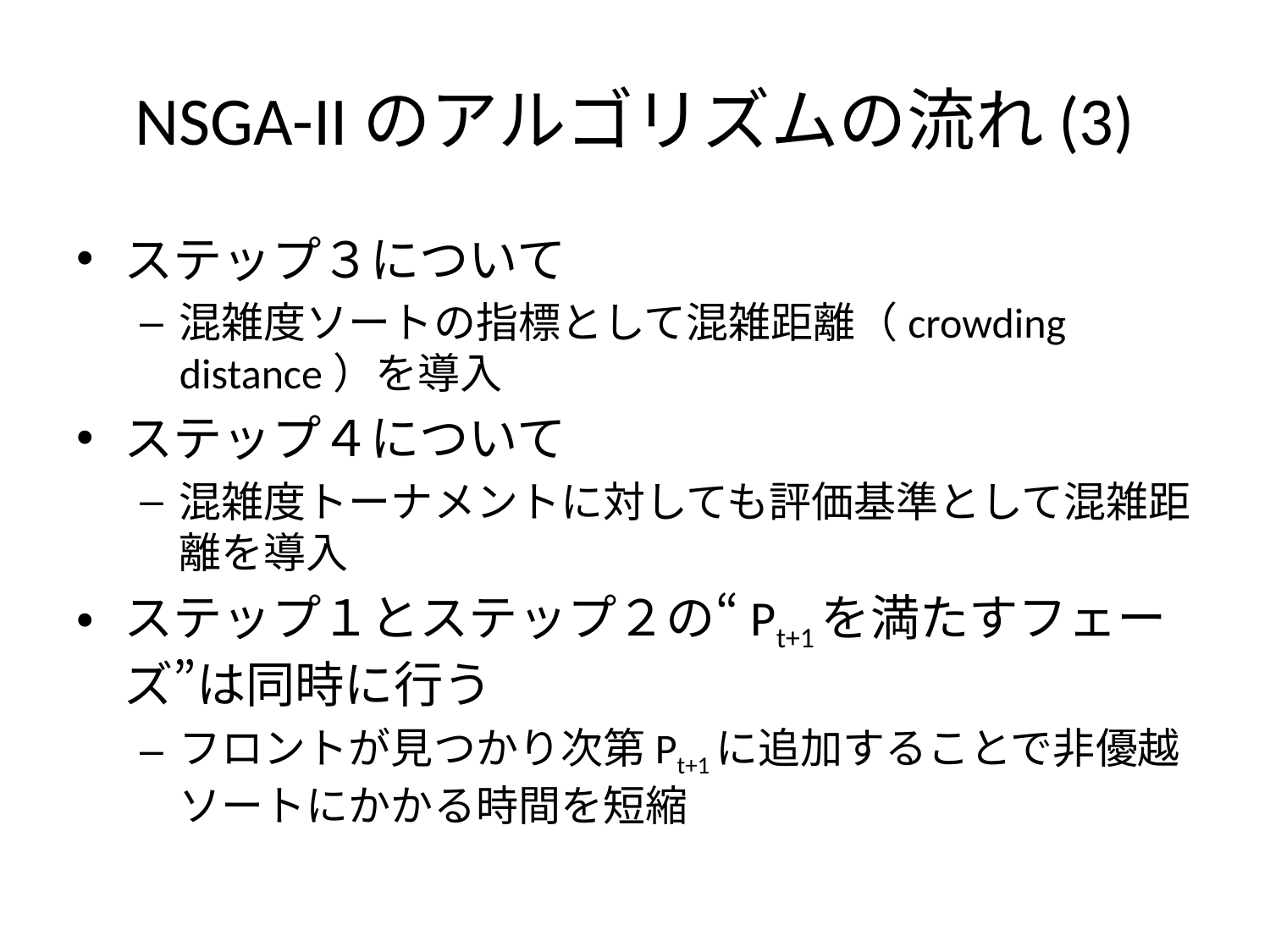

# NSGA-IIのアルゴリズムの流れ(3)
ステップ３について
混雑度ソートの指標として混雑距離（crowding distance）を導入
ステップ４について
混雑度トーナメントに対しても評価基準として混雑距離を導入
ステップ１とステップ２の“Pt+1を満たすフェーズ”は同時に行う
フロントが見つかり次第Pt+1に追加することで非優越ソートにかかる時間を短縮